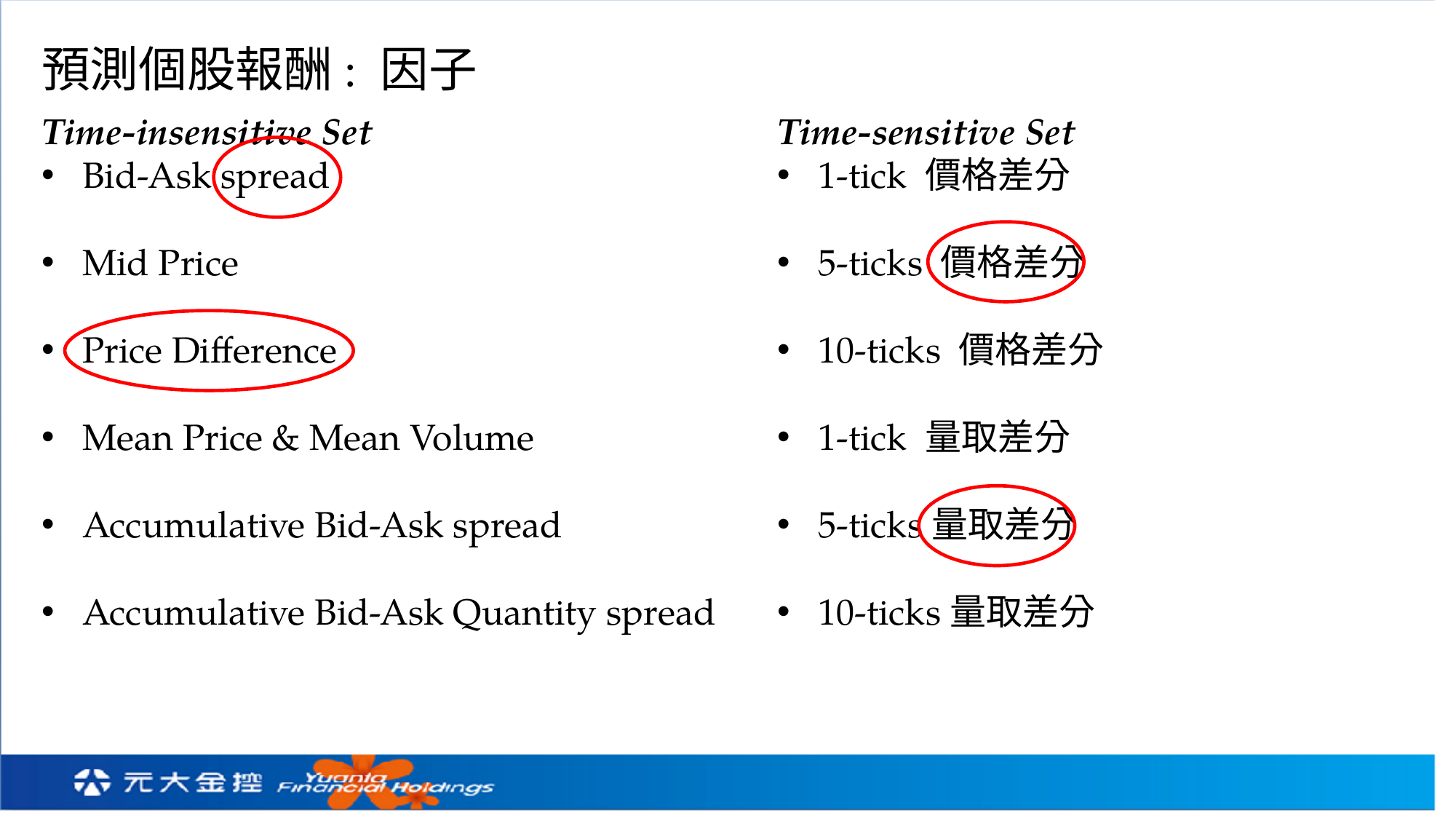

預測個股報酬: 因子
Time-sensitive Set
1-tick 價格差分

5-ticks 價格差分

10-ticks 價格差分

1-tick 量取差分

5-ticks量取差分

10-ticks量取差分
Time-insensitive Set
Bid-Ask spread

Mid Price

Price Difference

Mean Price & Mean Volume

Accumulative Bid-Ask spread

Accumulative Bid-Ask Quantity spread